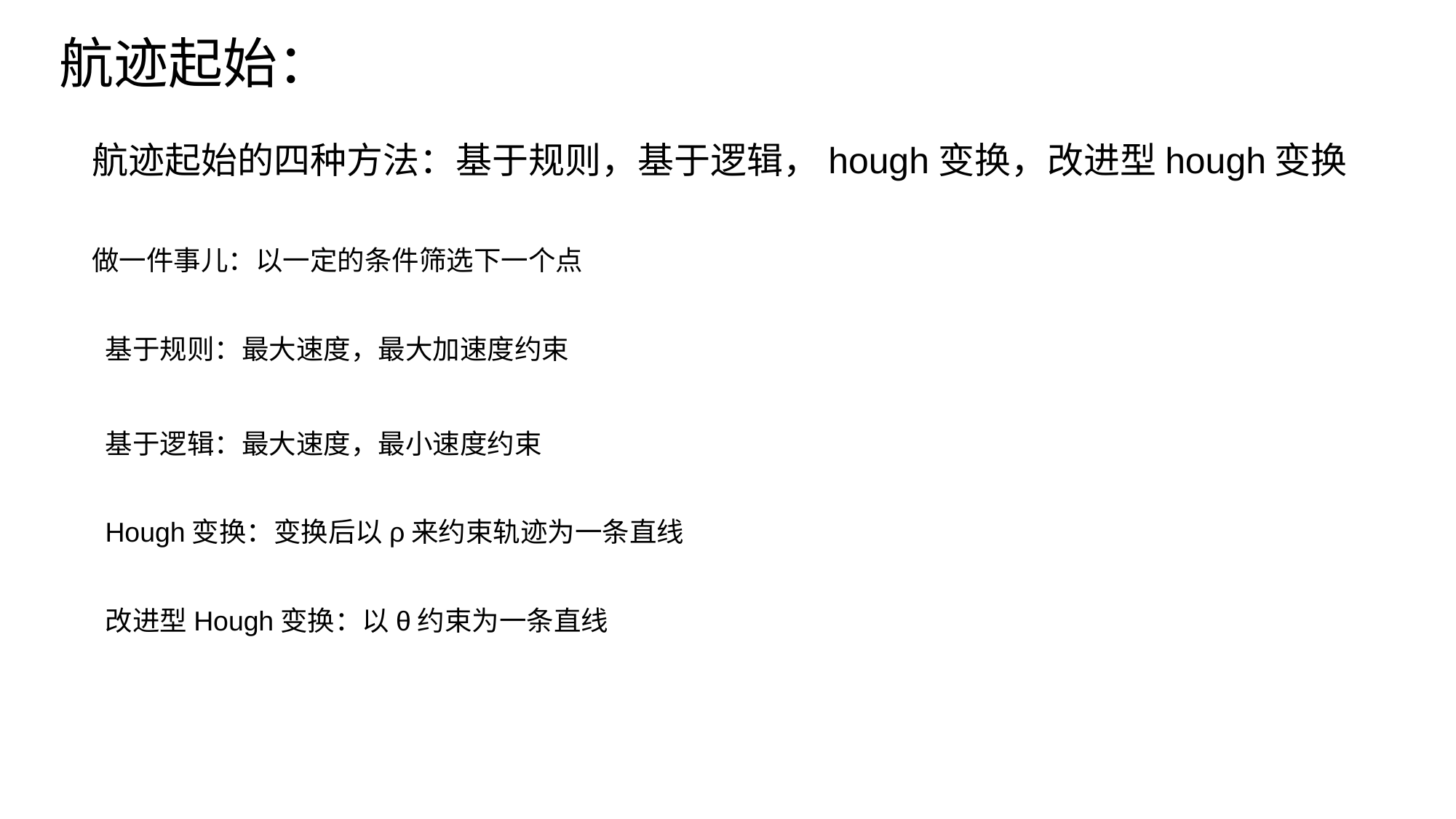

航迹起始：
航迹起始的四种方法：基于规则，基于逻辑，hough变换，改进型hough变换
做一件事儿：以一定的条件筛选下一个点
基于规则：最大速度，最大加速度约束
基于逻辑：最大速度，最小速度约束
Hough变换：变换后以ρ来约束轨迹为一条直线
改进型Hough变换：以θ约束为一条直线